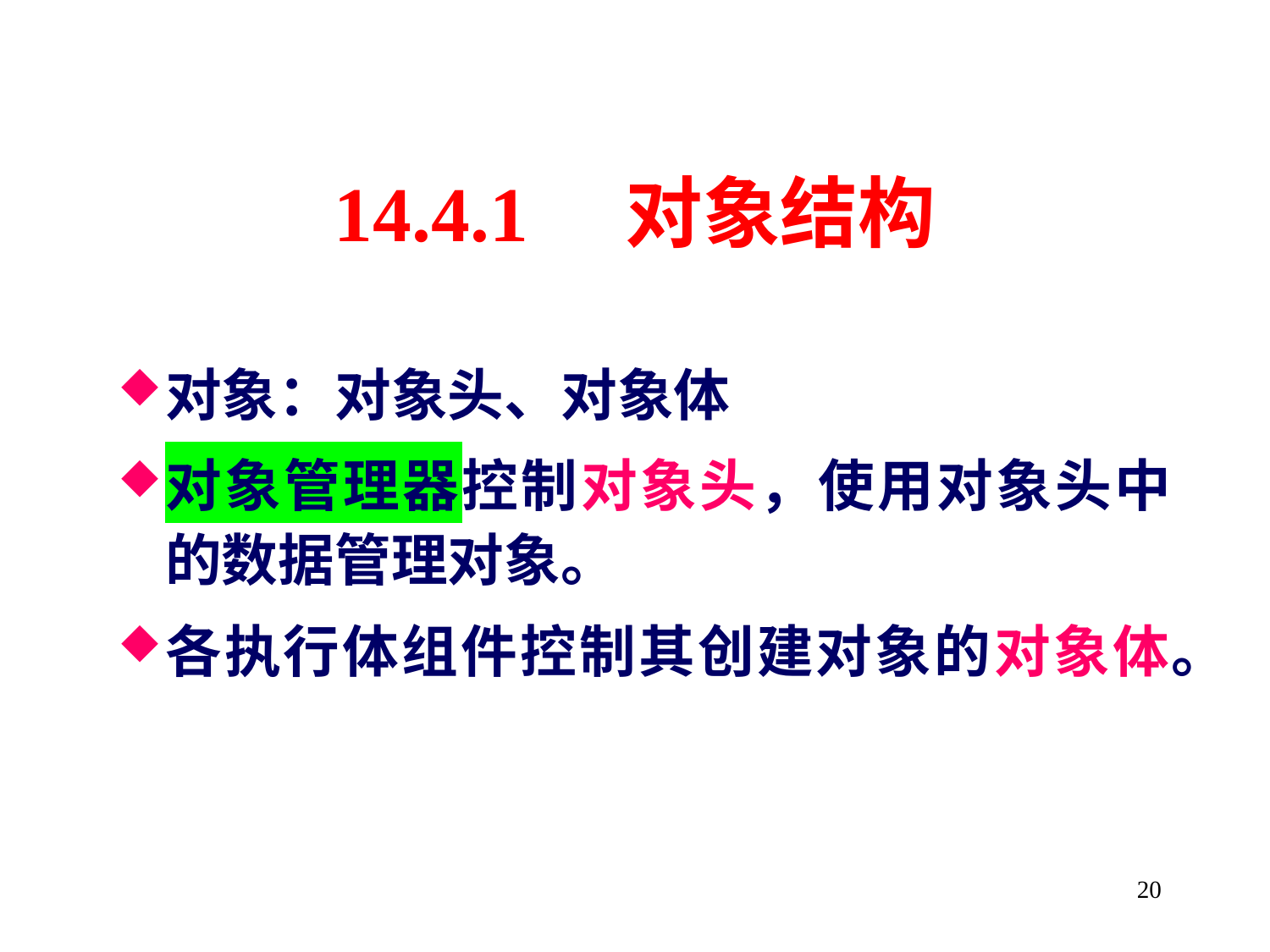

# 14.4.1    对象结构
对象：对象头、对象体
对象管理器控制对象头，使用对象头中的数据管理对象。
各执行体组件控制其创建对象的对象体。
20